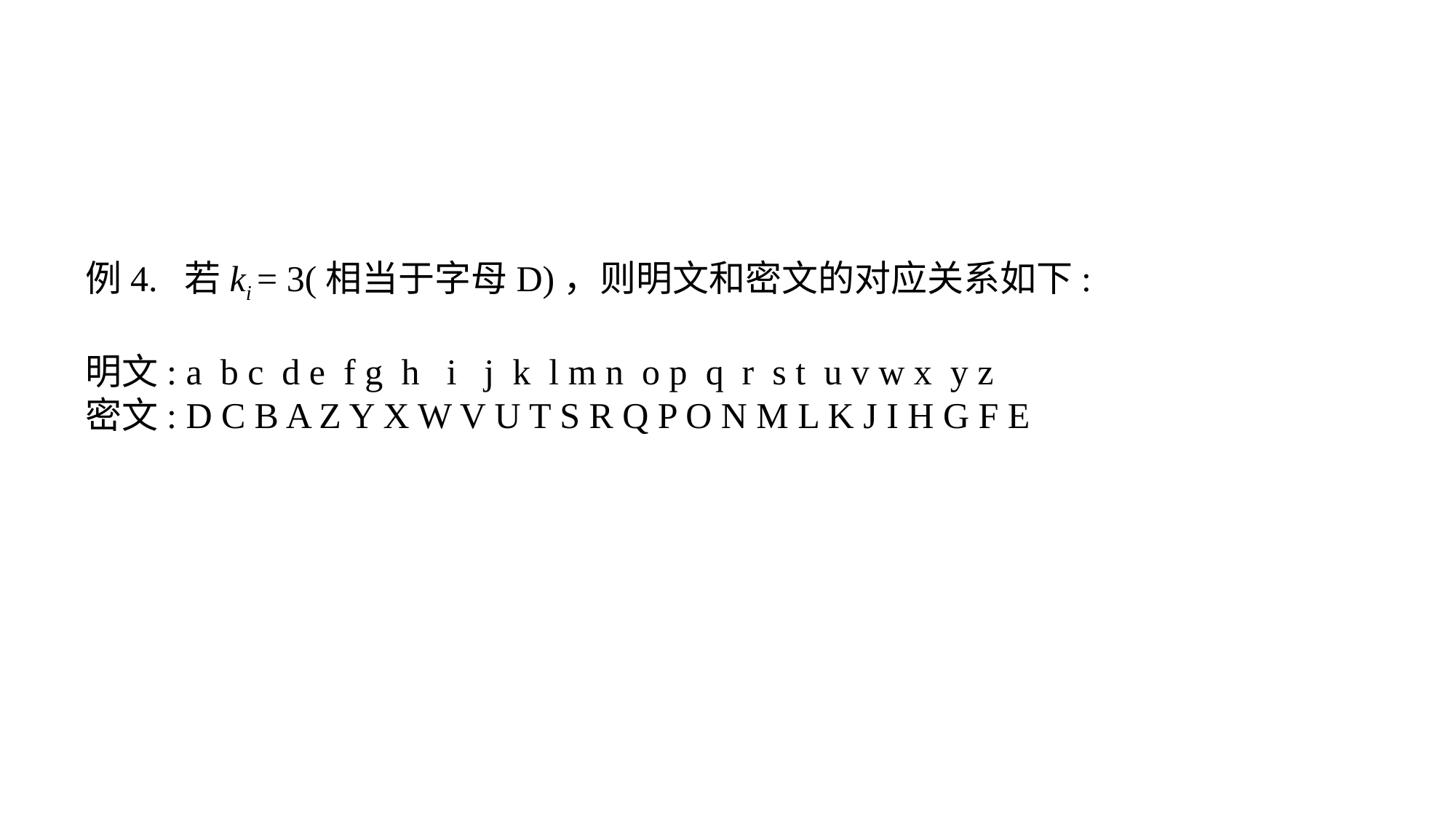

例4.  若ki = 3(相当于字母D)，则明文和密文的对应关系如下:

明文: a  b c  d e  f g  h   i   j  k  l m n  o p  q  r  s t  u v w x  y z
密文: D C B A Z Y X W V U T S R Q P O N M L K J I H G F E